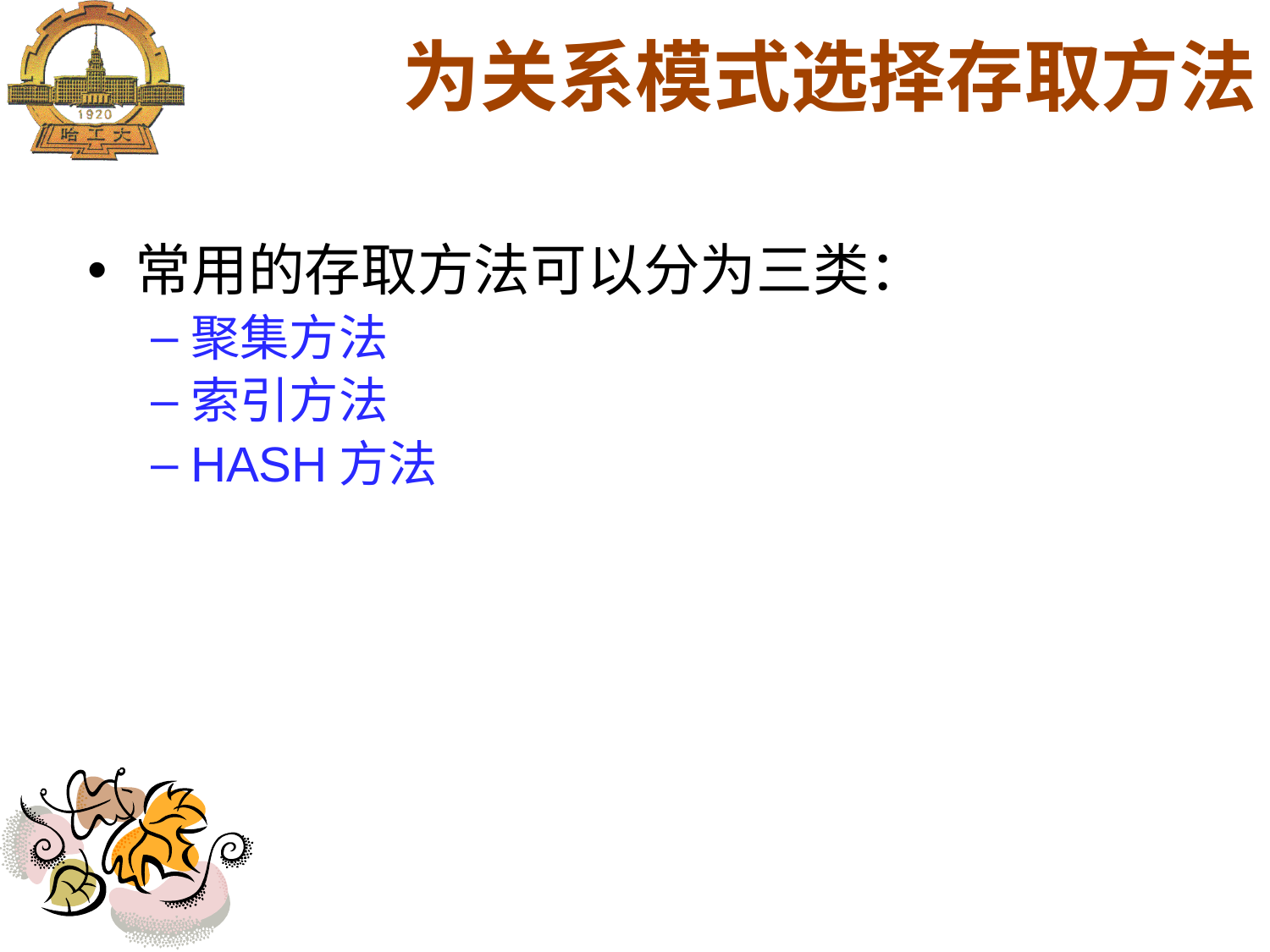

为关系模式选择存取方法
常用的存取方法可以分为三类：
聚集方法
索引方法
HASH方法